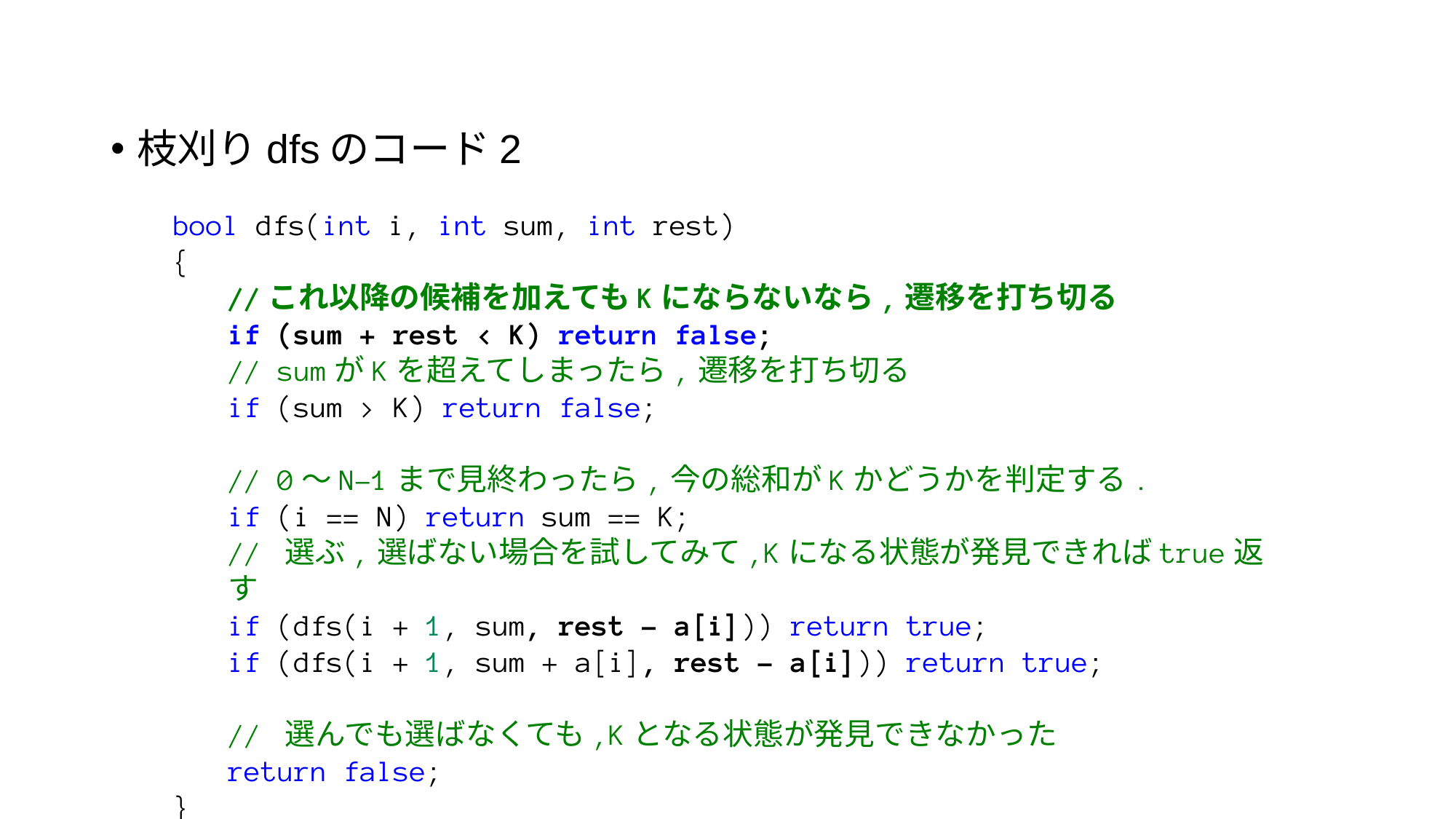

枝刈りdfsのコード2
bool dfs(int i, int sum, int rest)
{
//これ以降の候補を加えてもKにならないなら,遷移を打ち切る
if (sum + rest < K) return false;
// sumがKを超えてしまったら,遷移を打ち切る
if (sum > K) return false;
// 0～N-1まで見終わったら,今の総和がKかどうかを判定する.
if (i == N) return sum == K;
// 選ぶ,選ばない場合を試してみて,Kになる状態が発見できればtrue返す
if (dfs(i + 1, sum, rest - a[i])) return true;
if (dfs(i + 1, sum + a[i], rest - a[i])) return true;
// 選んでも選ばなくても,Kとなる状態が発見できなかった
return false;
}